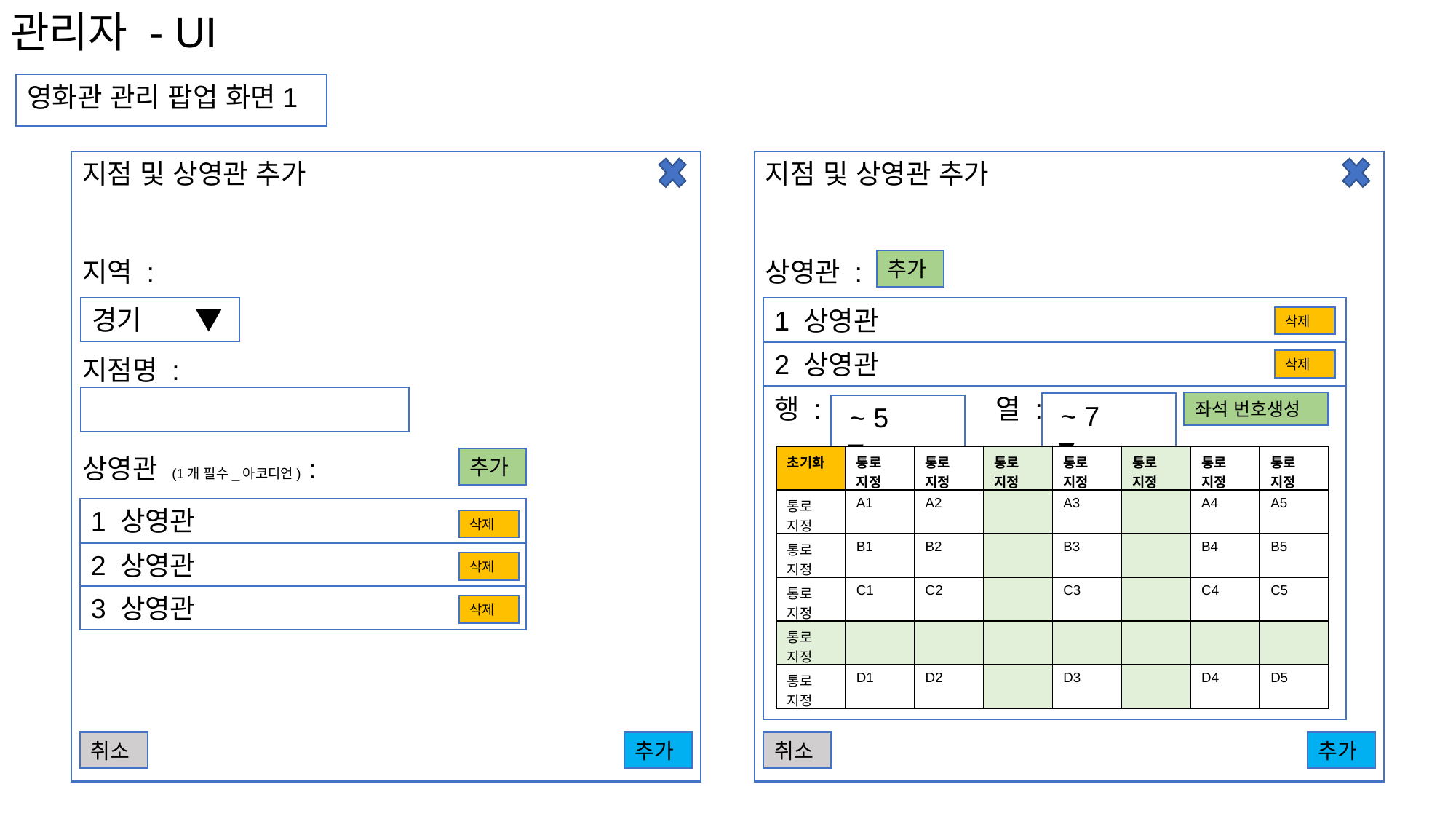

관리자 - UI
영화관 관리 팝업 화면1
지점 및 상영관 추가

지역 :

지점명 :

상영관 (1개 필수_아코디언) :

지점 및 상영관 추가

상영관 :

추가
경기       ▼
1 상영관
삭제
2 상영관
삭제
행 :                      열 :

좌석 번호생성
 ~ 7       ▼
 ~ 5       ▼
| 초기화 | 통로 지정 | 통로 지정 | 통로 지정 | 통로 지정 | 통로 지정 | 통로 지정 | 통로 지정 |
| --- | --- | --- | --- | --- | --- | --- | --- |
| 통로 지정 | A1 | A2 |  | A3 |  | A4 | A5 |
| 통로 지정 | B1 | B2 |  | B3 |  | B4 | B5 |
| 통로 지정 | C1 | C2 |  | C3 |  | C4 | C5 |
| 통로 지정 |  |  |  |  |  |  |  |
| 통로 지정 | D1 | D2 |  | D3 |  | D4 | D5 |
추가
1 상영관
삭제
2 상영관
삭제
3 상영관
삭제
취소
취소
추가
추가